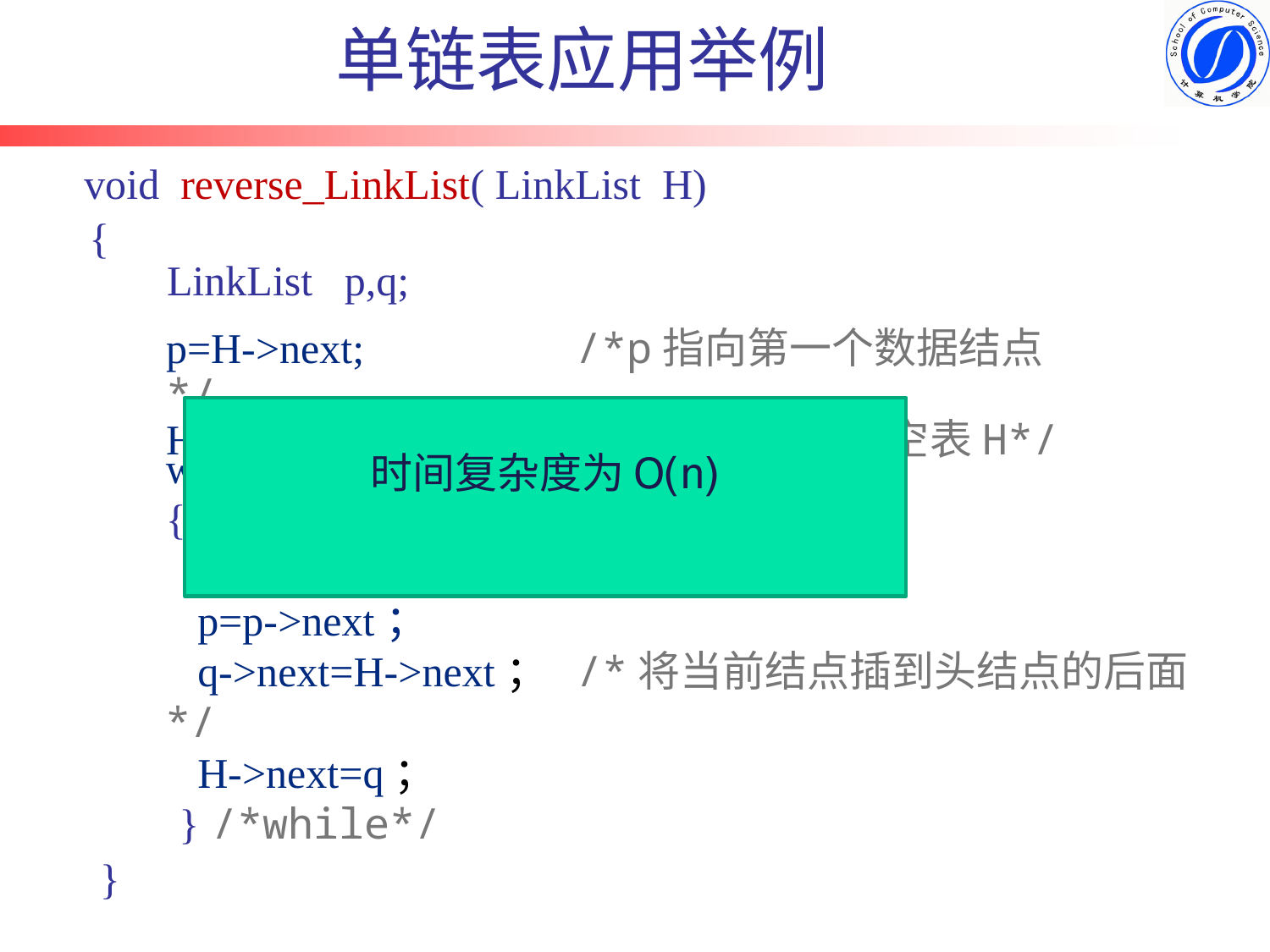

单链表应用举例
   void  reverse_LinkList( LinkList  H)
   {

    }

LinkList   p,q;
p=H->next;                    /*p指向第一个数据结点*/
H->next=NULL;           /*将原链表置为空表H*/
时间复杂度为O(n)

while (p)
{
  q=p；
   p=p->next；
   q->next=H->next；  /*将当前结点插到头结点的后面*/
   H->next=q；
 } /*while*/